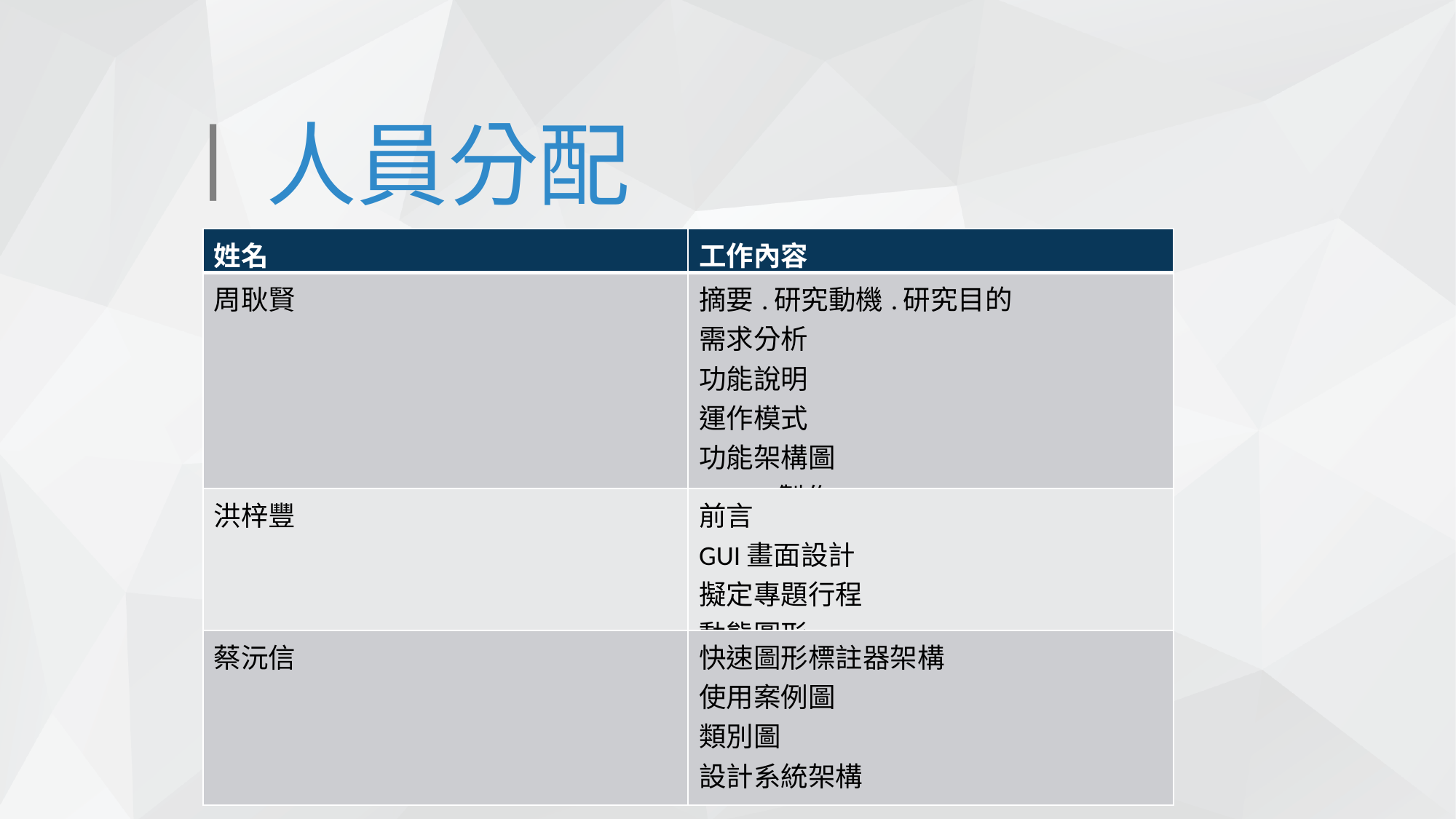

|
人員分配
| 姓名 | 工作內容 |
| --- | --- |
| 周耿賢 | 摘要.研究動機.研究目的 需求分析 功能說明 運作模式 功能架構圖 WORD製作 |
| 洪梓豐 | 前言 GUI畫面設計 擬定專題行程 動態圖形 |
| 蔡沅信 | 快速圖形標註器架構 使用案例圖 類別圖 設計系統架構 |